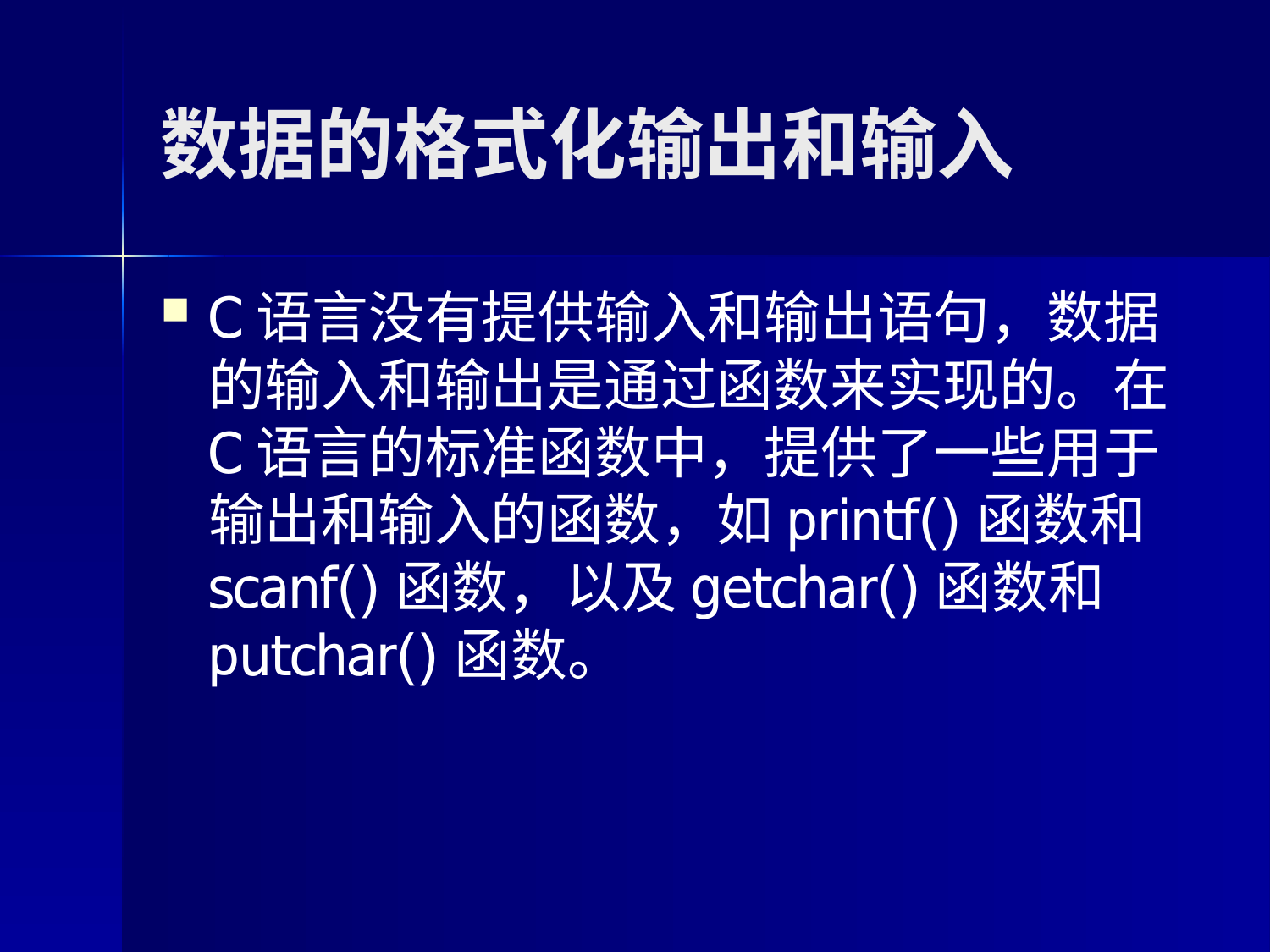

# 数据的格式化输出和输入
C语言没有提供输入和输出语句，数据的输入和输出是通过函数来实现的。在C语言的标准函数中，提供了一些用于输出和输入的函数，如printf()函数和scanf()函数，以及getchar()函数和putchar()函数。